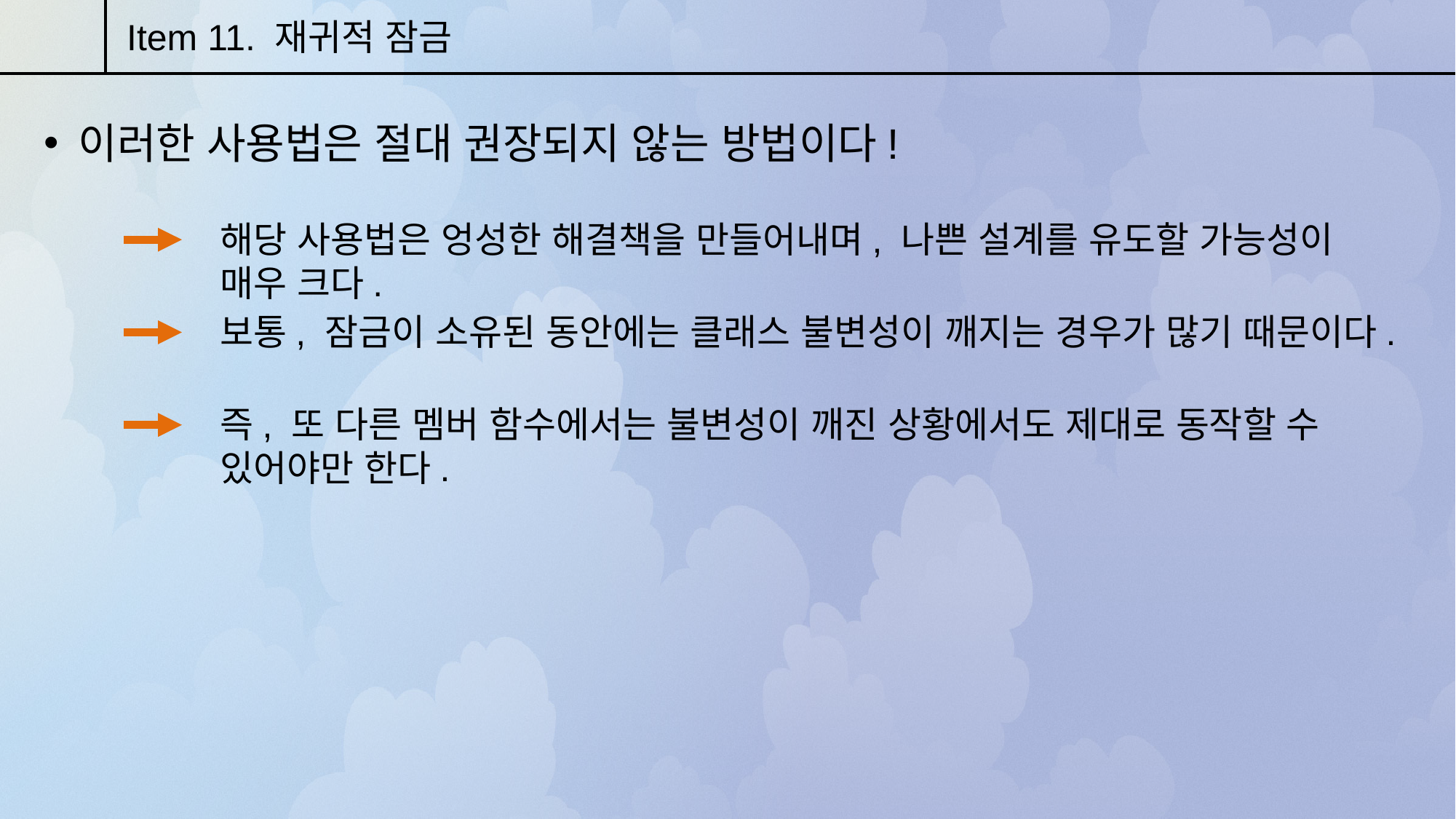

Item 11. 재귀적 잠금
이러한 사용법은 절대 권장되지 않는 방법이다!
해당 사용법은 엉성한 해결책을 만들어내며, 나쁜 설계를 유도할 가능성이 매우 크다.
보통, 잠금이 소유된 동안에는 클래스 불변성이 깨지는 경우가 많기 때문이다.
즉, 또 다른 멤버 함수에서는 불변성이 깨진 상황에서도 제대로 동작할 수 있어야만 한다.